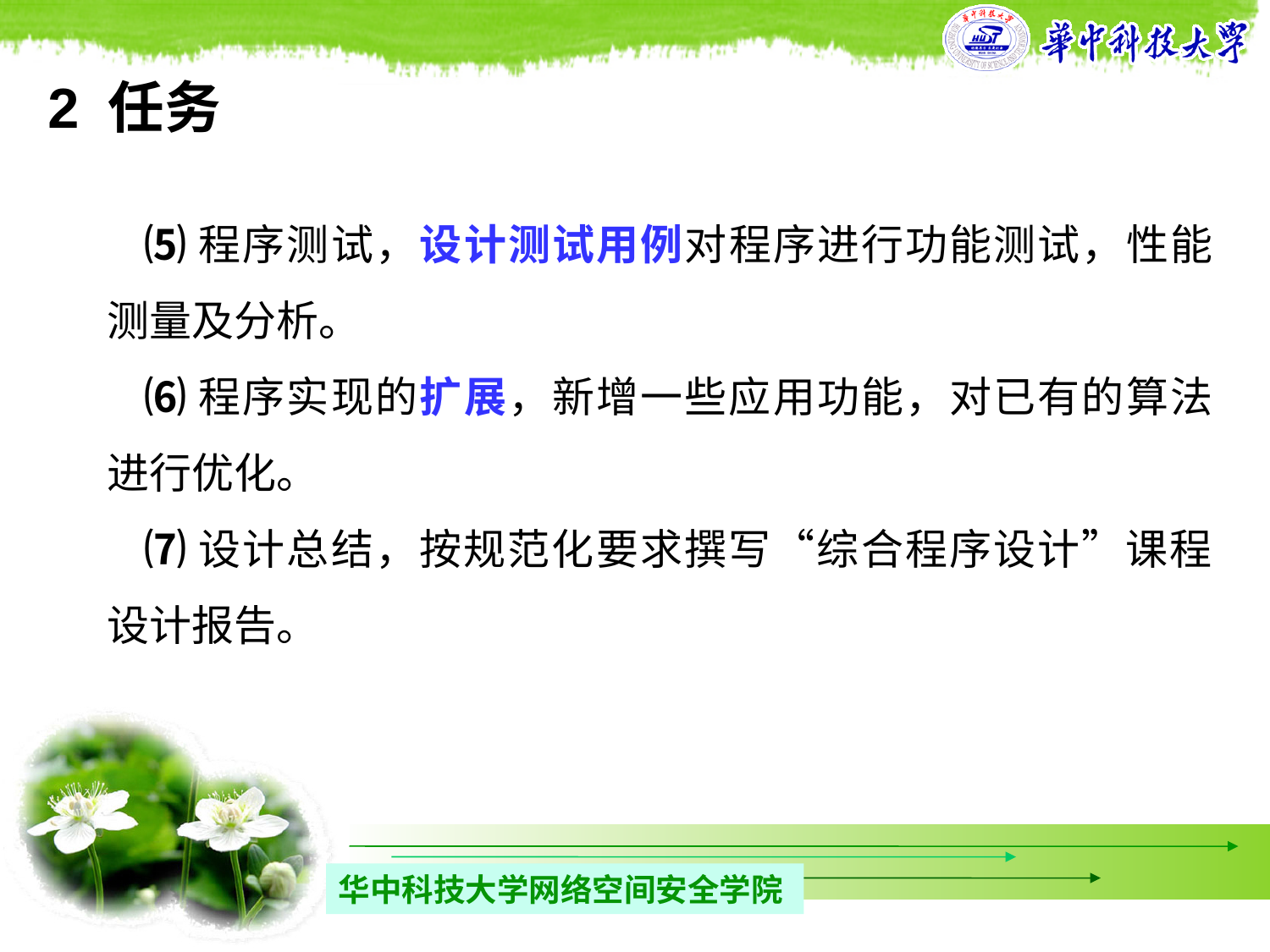

2 任务
⑸程序测试，设计测试用例对程序进行功能测试，性能测量及分析。
⑹程序实现的扩展，新增一些应用功能，对已有的算法进行优化。
⑺设计总结，按规范化要求撰写“综合程序设计”课程设计报告。

8